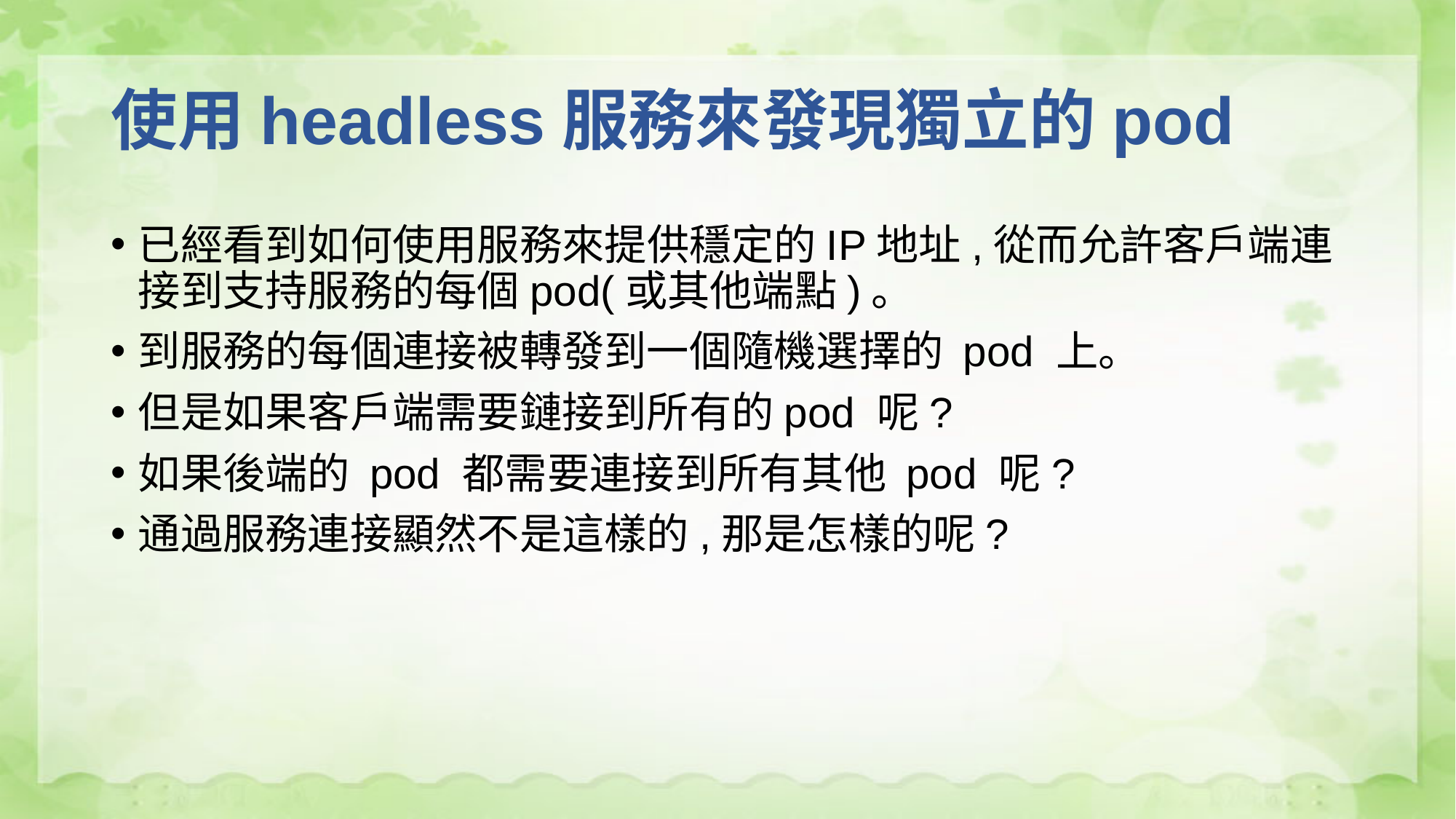

# 使用headless服務來發現獨立的pod
已經看到如何使用服務來提供穩定的IP地址,從而允許客戶端連接到支持服務的每個pod(或其他端點)。
到服務的每個連接被轉發到一個隨機選擇的 pod 上。
但是如果客戶端需要鏈接到所有的pod 呢?
如果後端的 pod 都需要連接到所有其他 pod 呢?
通過服務連接顯然不是這樣的,那是怎樣的呢?